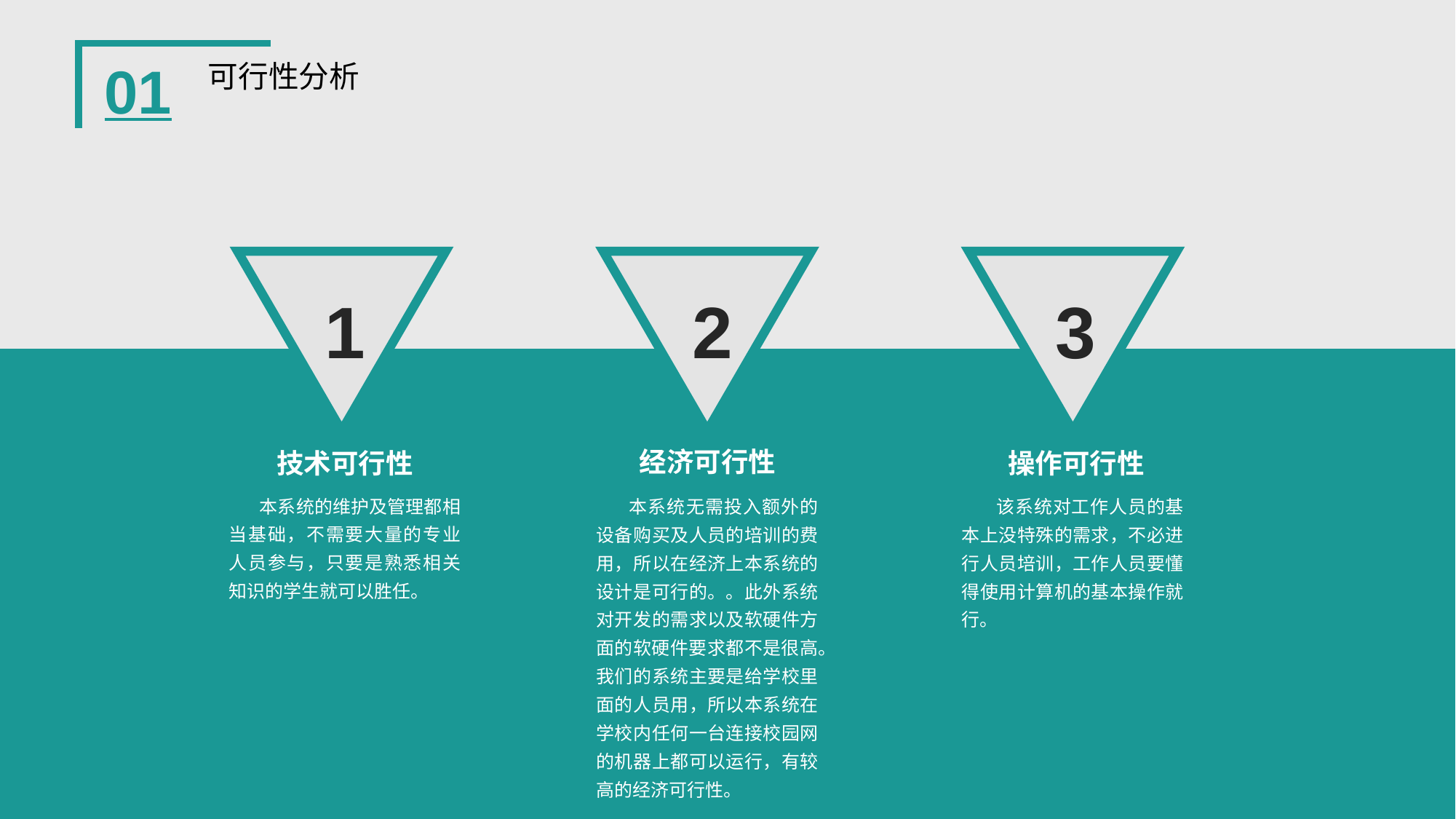

01
可行性分析

1
2
3

经济可行性
技术可行性
操作可行性
       本系统的维护及管理都相当基础，不需要大量的专业人员参与，只要是熟悉相关知识的学生就可以胜任。
      本系统无需投入额外的设备购买及人员的培训的费用，所以在经济上本系统的设计是可行的。。此外系统对开发的需求以及软硬件方面的软硬件要求都不是很高。我们的系统主要是给学校里面的人员用，所以本系统在学校内任何一台连接校园网的机器上都可以运行，有较高的经济可行性。
       该系统对工作人员的基本上没特殊的需求，不必进行人员培训，工作人员要懂得使用计算机的基本操作就行。